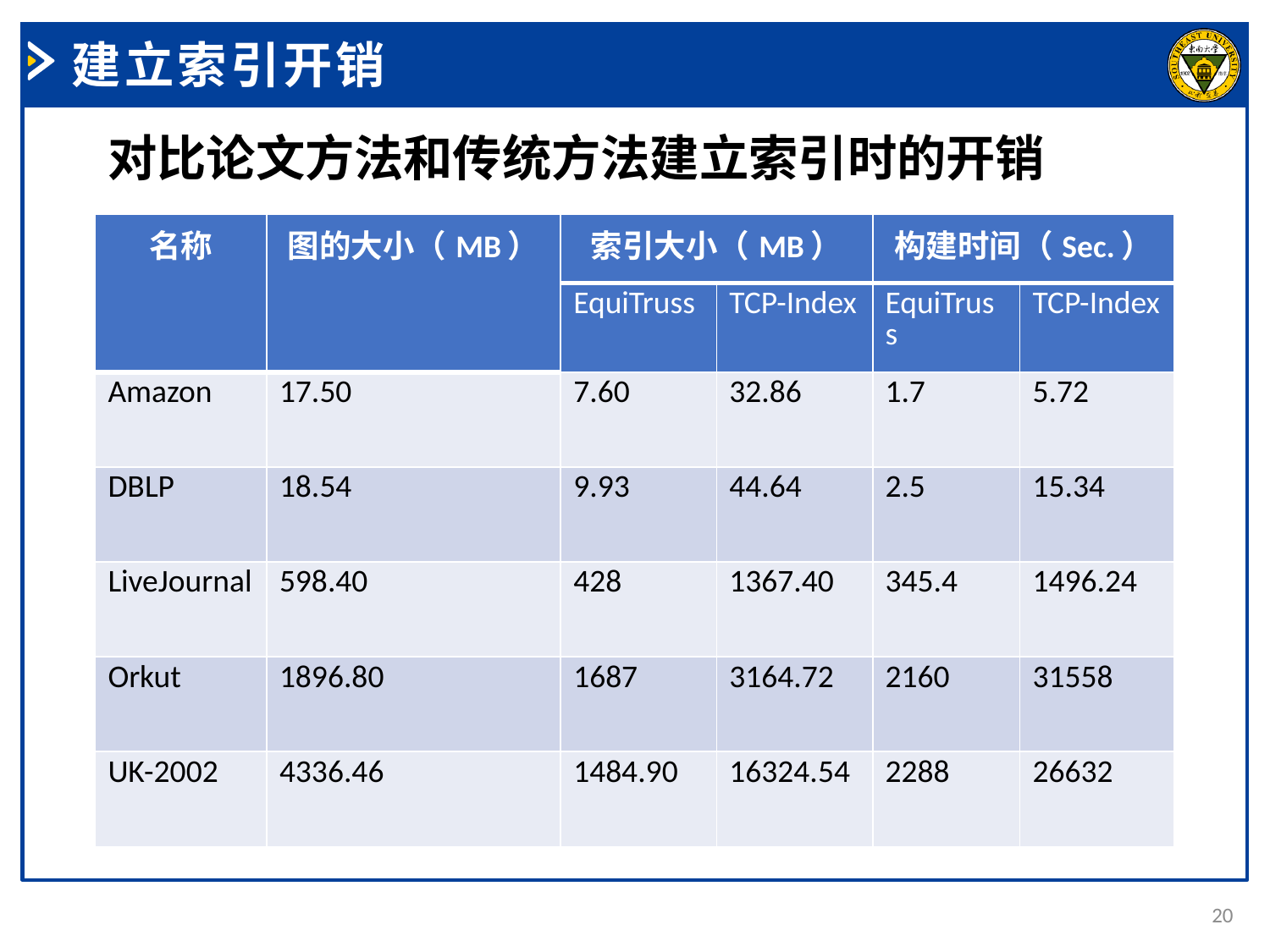

建立索引开销
对比论文方法和传统方法建立索引时的开销
| 名称 | 图的大小（MB） | 索引大小（MB） |  | 构建时间（Sec.） |  |
| --- | --- | --- | --- | --- | --- |
|  |  | EquiTruss | TCP-Index | EquiTruss | TCP-Index |
| Amazon | 17.50 | 7.60 | 32.86 | 1.7 | 5.72 |
| DBLP | 18.54 | 9.93 | 44.64 | 2.5 | 15.34 |
| LiveJournal | 598.40 | 428 | 1367.40 | 345.4 | 1496.24 |
| Orkut | 1896.80 | 1687 | 3164.72 | 2160 | 31558 |
| UK-2002 | 4336.46 | 1484.90 | 16324.54 | 2288 | 26632 |
20